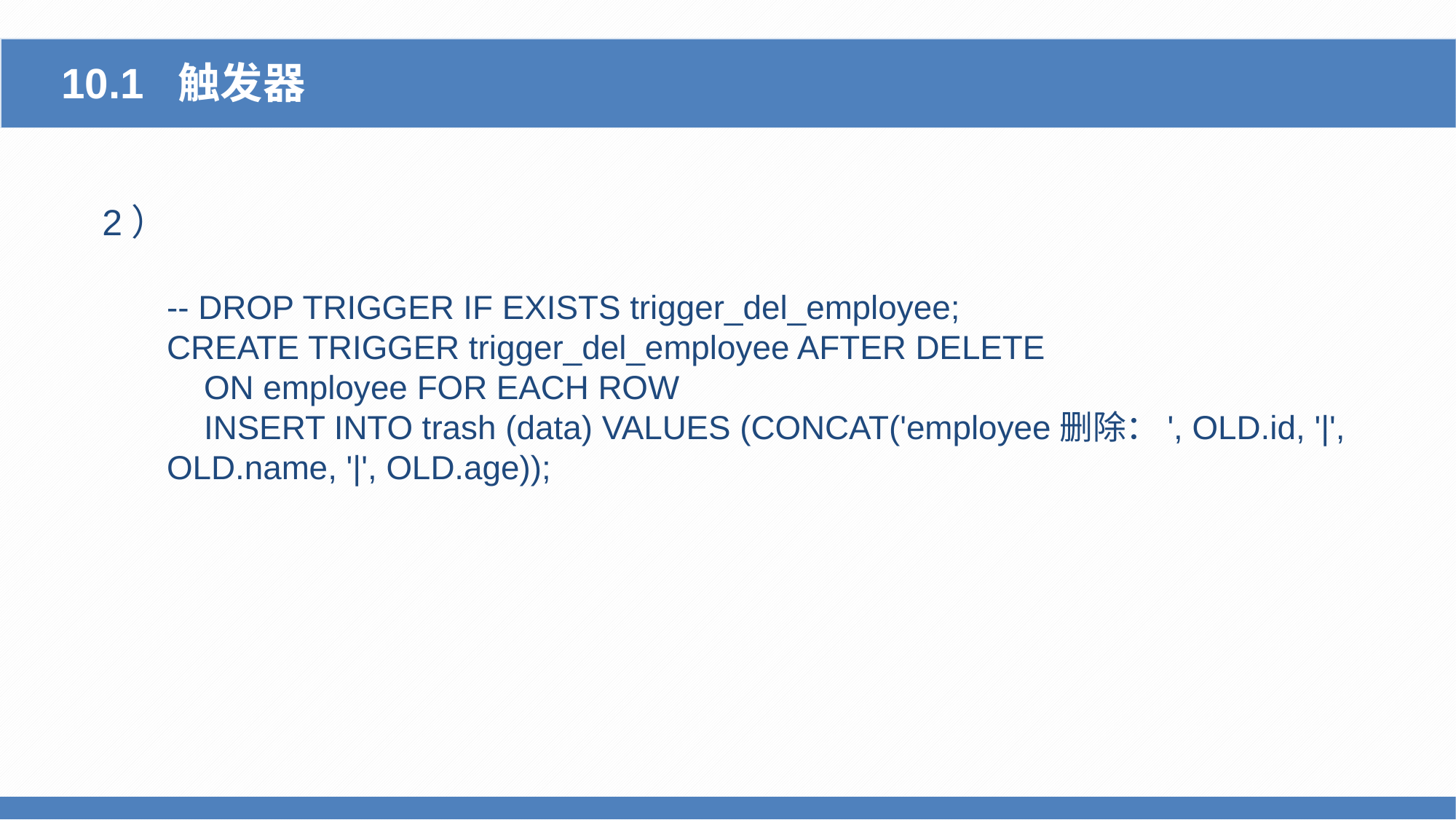

10.1  触发器

2）

-- DROP TRIGGER IF EXISTS trigger_del_employee;
CREATE TRIGGER trigger_del_employee AFTER DELETE
    ON employee FOR EACH ROW
    INSERT INTO trash (data) VALUES (CONCAT('employee删除：', OLD.id, '|', OLD.name, '|', OLD.age));